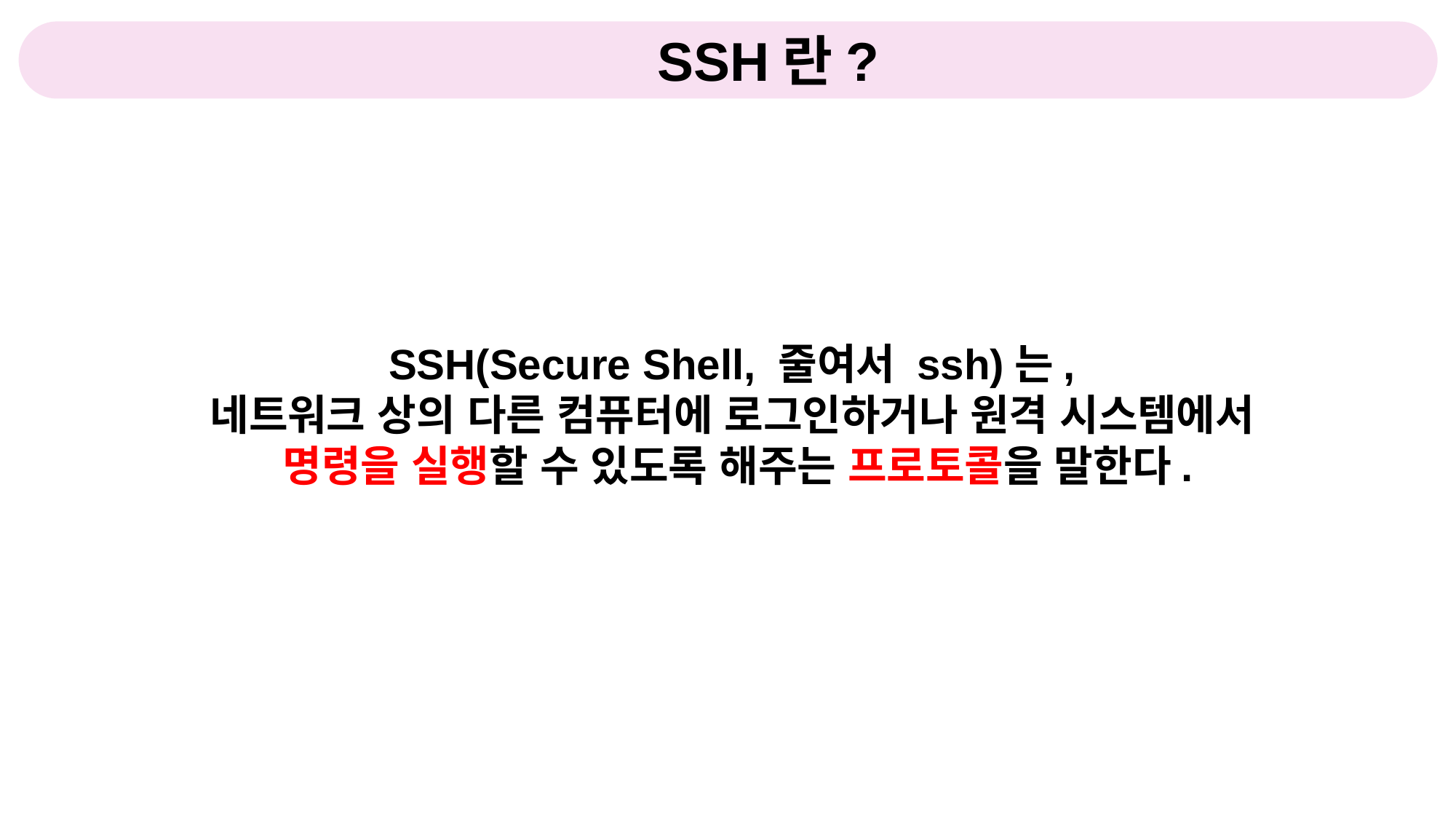

SSH란?
SSH(Secure Shell, 줄여서 ssh)는,
네트워크 상의 다른 컴퓨터에 로그인하거나 원격 시스템에서
명령을 실행할 수 있도록 해주는 프로토콜을 말한다.